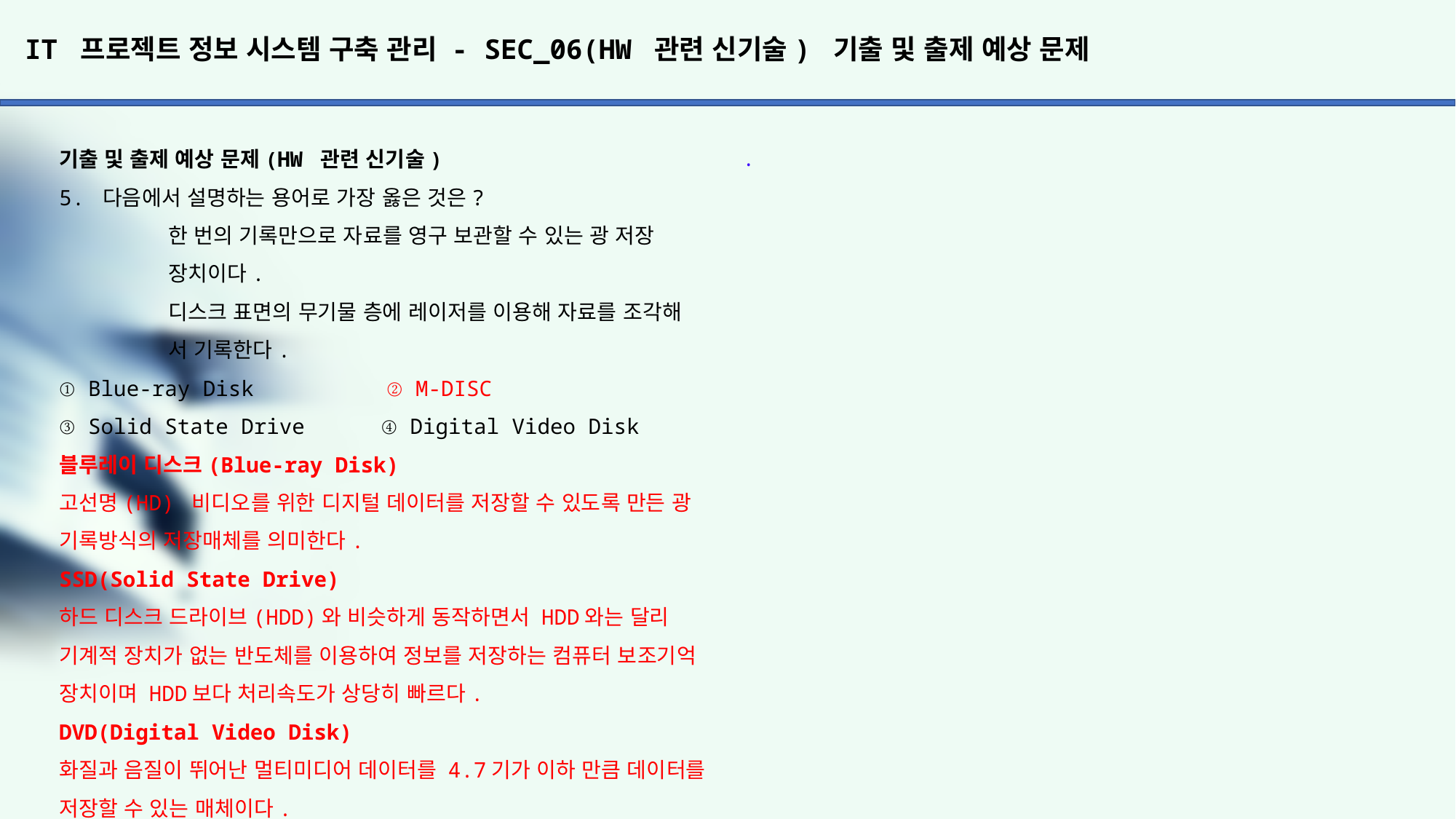

# IT 프로젝트 정보 시스템 구축 관리 - SEC_06(HW 관련 신기술) 기출 및 출제 예상 문제
.
기출 및 출제 예상 문제(HW 관련 신기술)
5. 다음에서 설명하는 용어로 가장 옳은 것은?
	한 번의 기록만으로 자료를 영구 보관할 수 있는 광 저장
	장치이다.
	디스크 표면의 무기물 층에 레이저를 이용해 자료를 조각해
	서 기록한다.
① Blue-ray Disk 		② M-DISC
③ Solid State Drive      ④ Digital Video Disk
블루레이 디스크(Blue-ray Disk)
고선명(HD) 비디오를 위한 디지털 데이터를 저장할 수 있도록 만든 광 기록방식의 저장매체를 의미한다.
SSD(Solid State Drive)
하드 디스크 드라이브(HDD)와 비슷하게 동작하면서 HDD와는 달리 기계적 장치가 없는 반도체를 이용하여 정보를 저장하는 컴퓨터 보조기억 장치이며 HDD보다 처리속도가 상당히 빠르다.
DVD(Digital Video Disk)
화질과 음질이 뛰어난 멀티미디어 데이터를 4.7기가 이하 만큼 데이터를 저장할 수 있는 매체이다.